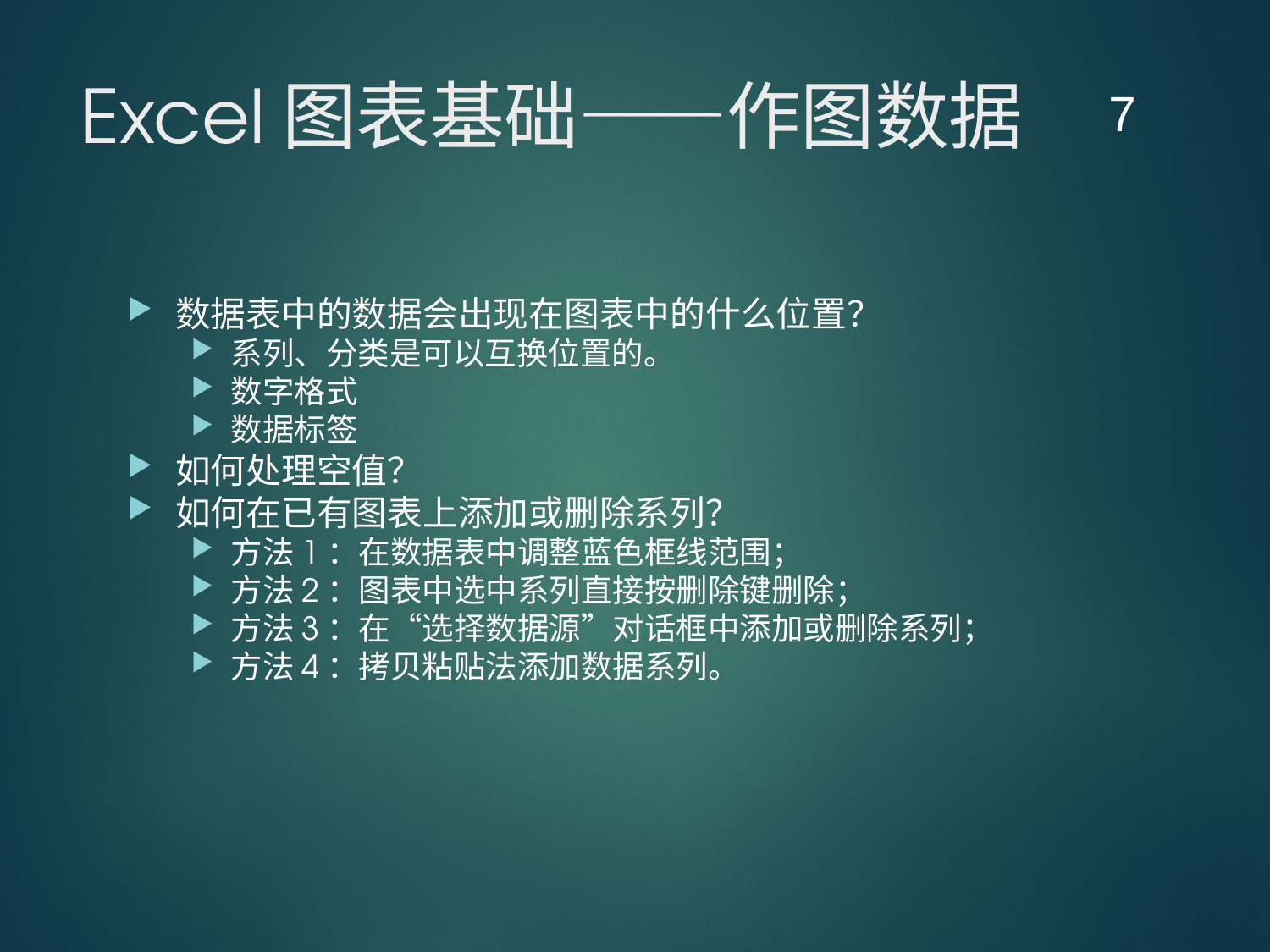

7
# Excel图表基础——作图数据
数据表中的数据会出现在图表中的什么位置？
系列、分类是可以互换位置的。
数字格式
数据标签
如何处理空值？
如何在已有图表上添加或删除系列？
方法1：在数据表中调整蓝色框线范围；
方法2：图表中选中系列直接按删除键删除；
方法3：在“选择数据源”对话框中添加或删除系列；
方法4：拷贝粘贴法添加数据系列。